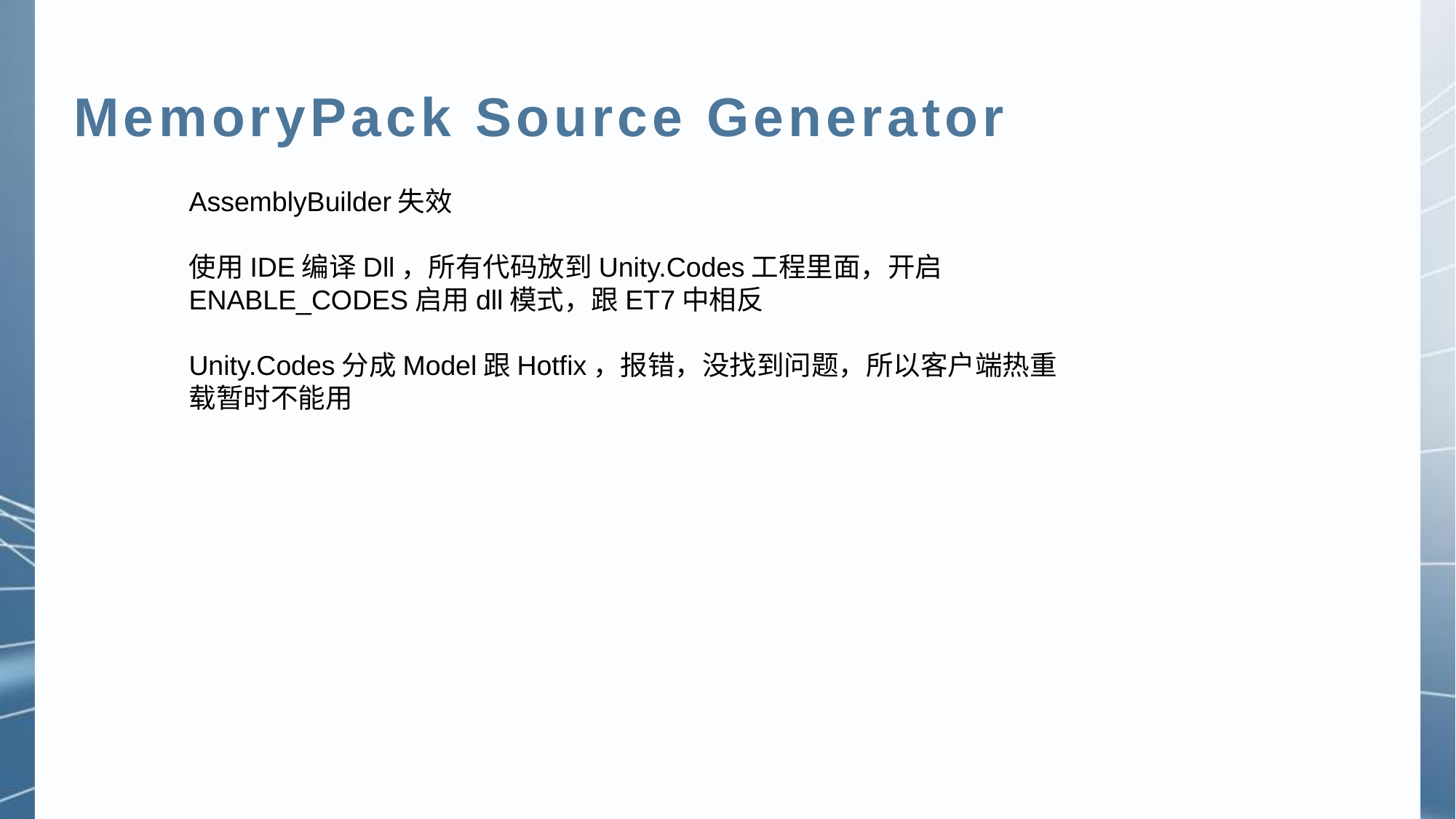

MemoryPack Source Generator
AssemblyBuilder失效

使用IDE编译Dll，所有代码放到Unity.Codes工程里面，开启ENABLE_CODES启用dll模式，跟ET7中相反

Unity.Codes分成Model跟Hotfix，报错，没找到问题，所以客户端热重载暂时不能用